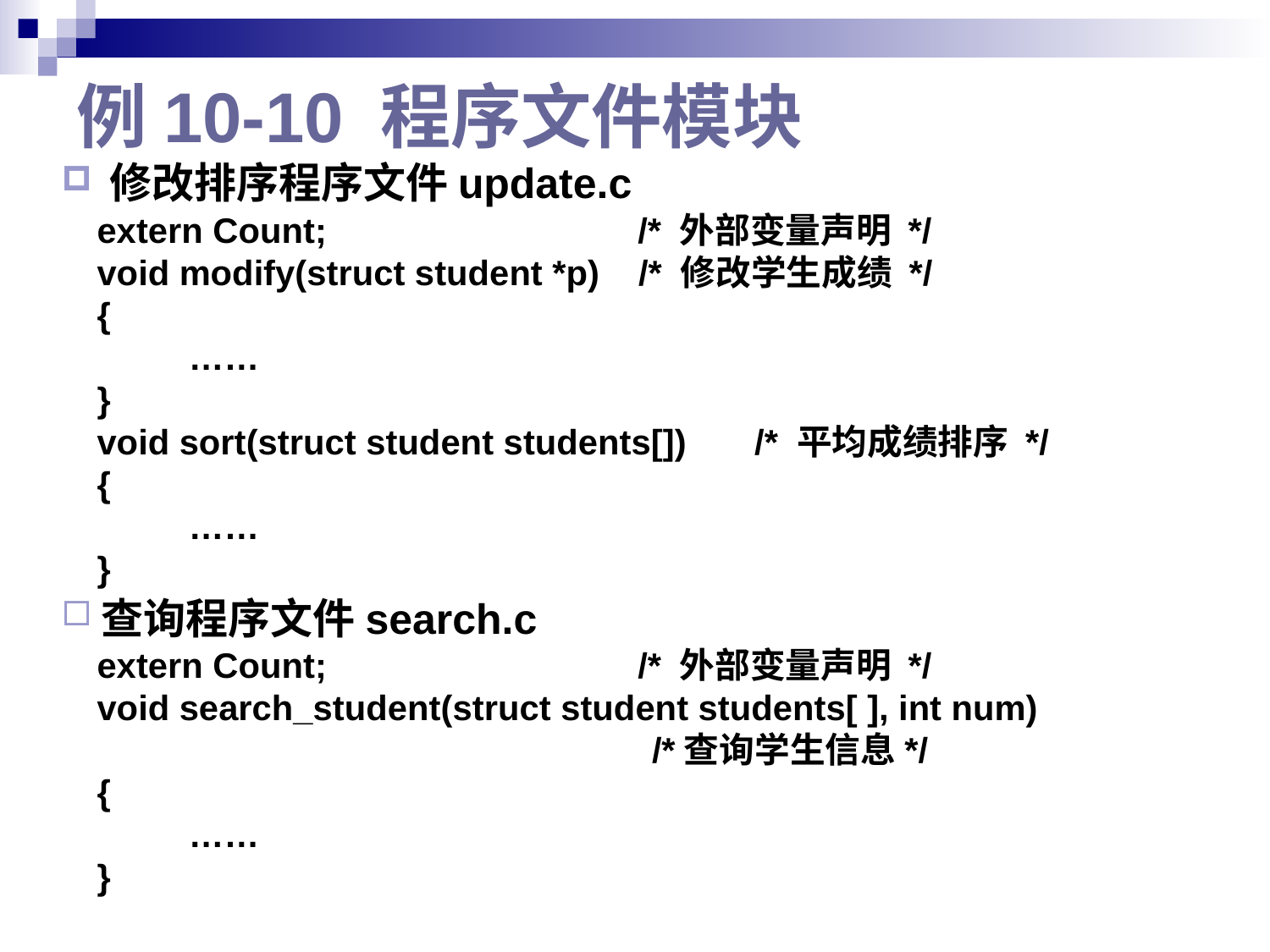

# 例10-10 程序文件模块
修改排序程序文件update.c
extern Count;		       /* 外部变量声明 */
void modify(struct student *p)    /* 修改学生成绩 */
{
	……
}
void sort(struct student students[])       /* 平均成绩排序 */
{
	……
}
查询程序文件search.c
extern Count;		       /* 外部变量声明 */
void search_student(struct student students[ ], int num)
                                                         /*查询学生信息*/
{
 	……
}